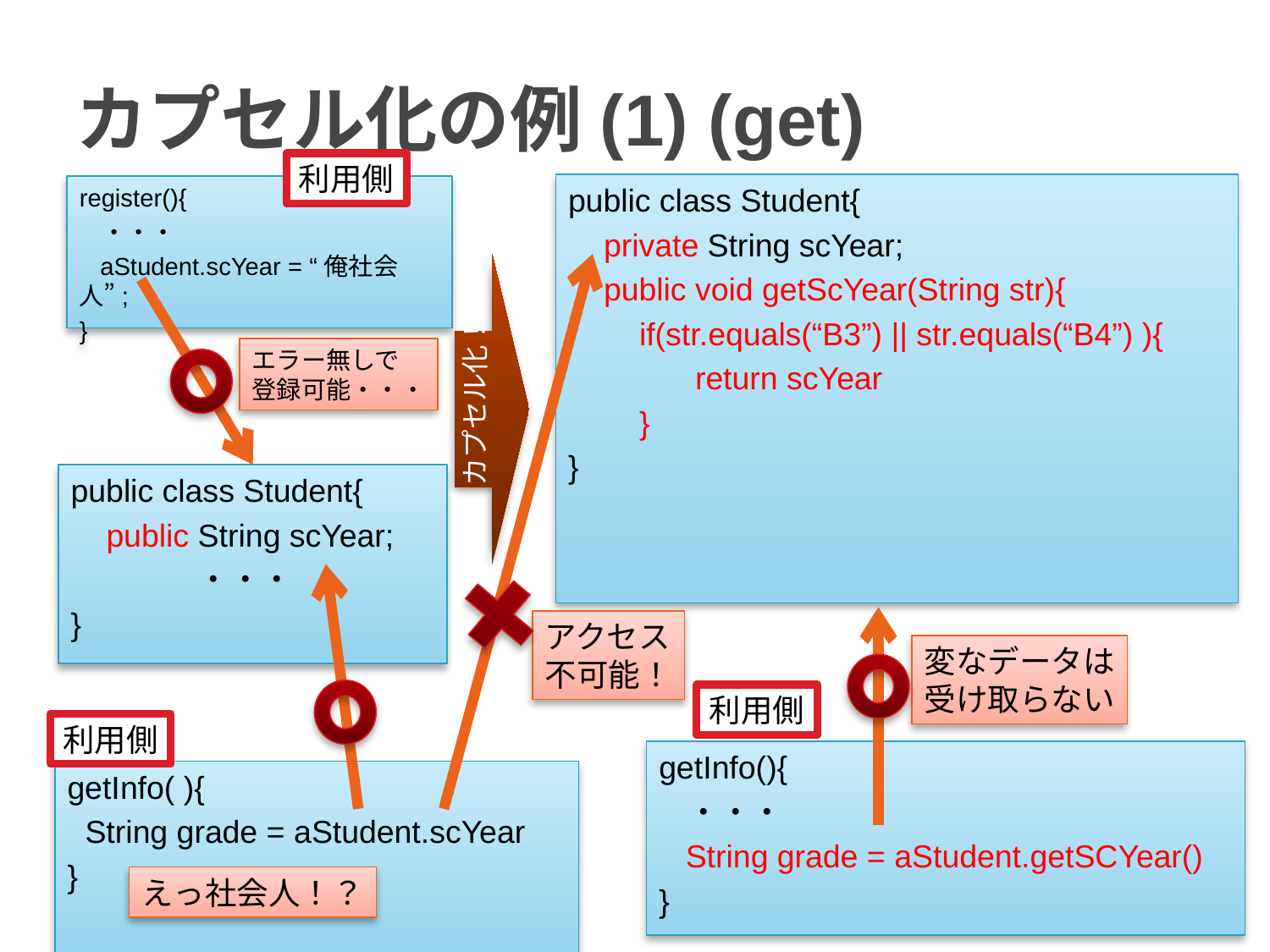

# カプセル化の例(1) (get)
利用側
public class Student{
    private String scYear;
    public void getScYear(String str){
        if(str.equals(“B3”) || str.equals(“B4”) ){
	return scYear
        }
}
register(){
   ・・・
   aStudent.scYear = “俺社会人”;
}

エラー無しで
登録可能・・・

カプセル化！
public class Student{
    public String scYear;
　　　　・・・
}

アクセス
不可能！
変なデータは
受け取らない

利用側
利用側
getInfo(){
   ・・・
   String grade = aStudent.getSCYear()
}
getInfo( ){
  String grade = aStudent.scYear
}
えっ社会人！？